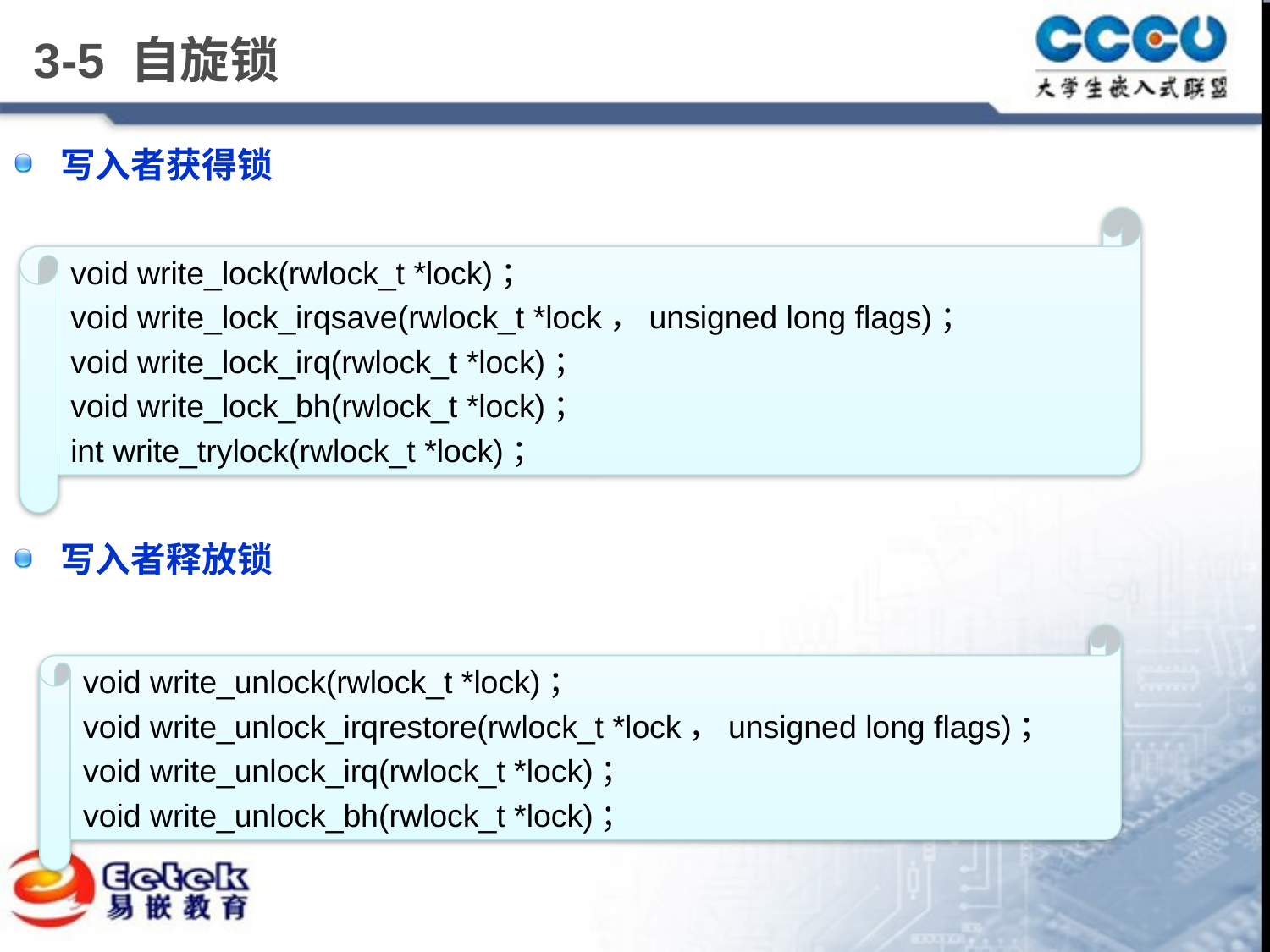

# 3-5 自旋锁
写入者获得锁

写入者释放锁

void write_lock(rwlock_t *lock)；
void write_lock_irqsave(rwlock_t *lock，unsigned long flags)；
void write_lock_irq(rwlock_t *lock)；
void write_lock_bh(rwlock_t *lock)；
int write_trylock(rwlock_t *lock)；
void write_unlock(rwlock_t *lock)；
void write_unlock_irqrestore(rwlock_t *lock，unsigned long flags)；
void write_unlock_irq(rwlock_t *lock)；
void write_unlock_bh(rwlock_t *lock)；